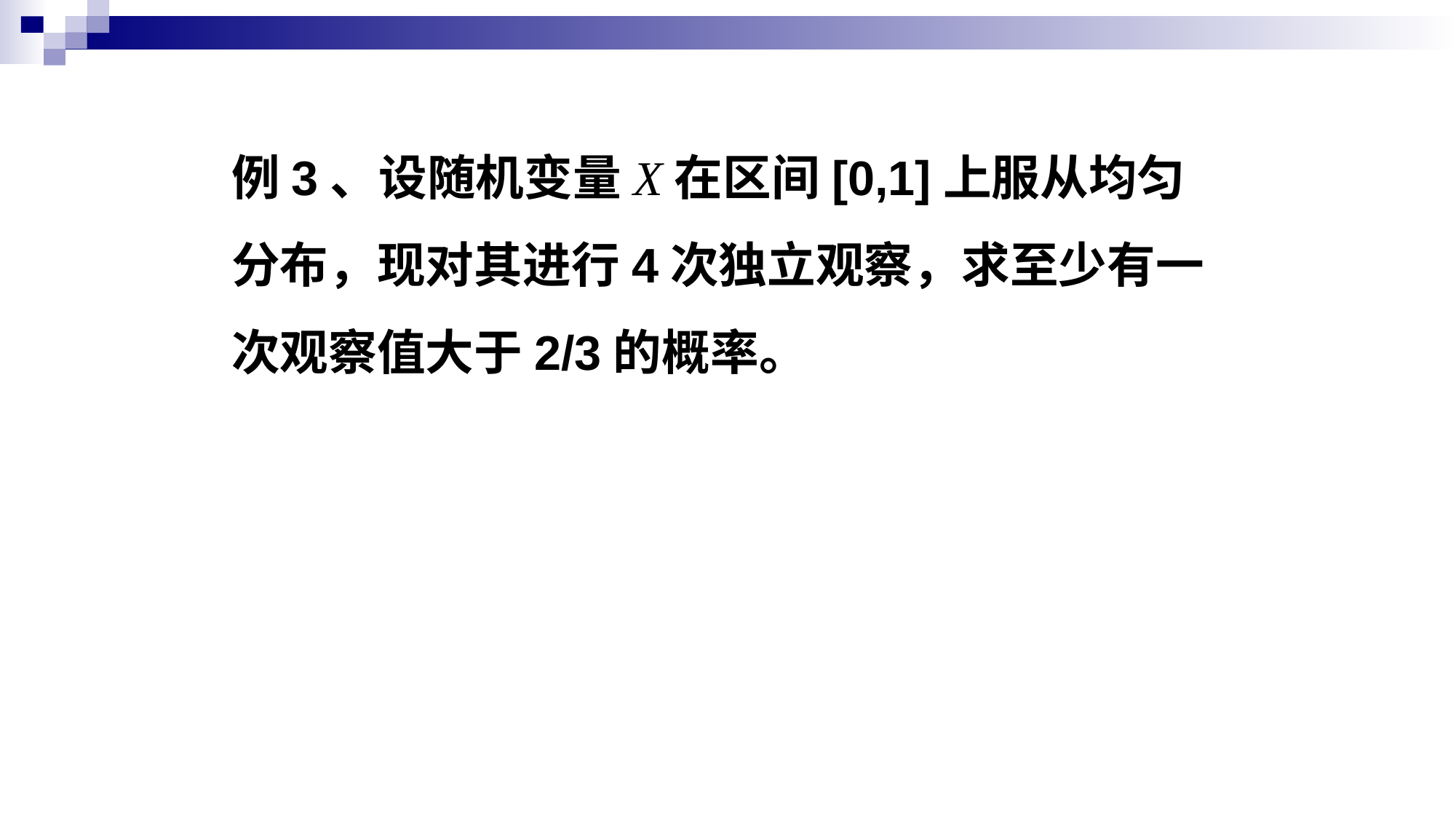

例3、设随机变量X在区间[0,1]上服从均匀分布，现对其进行4次独立观察，求至少有一次观察值大于2/3的概率。